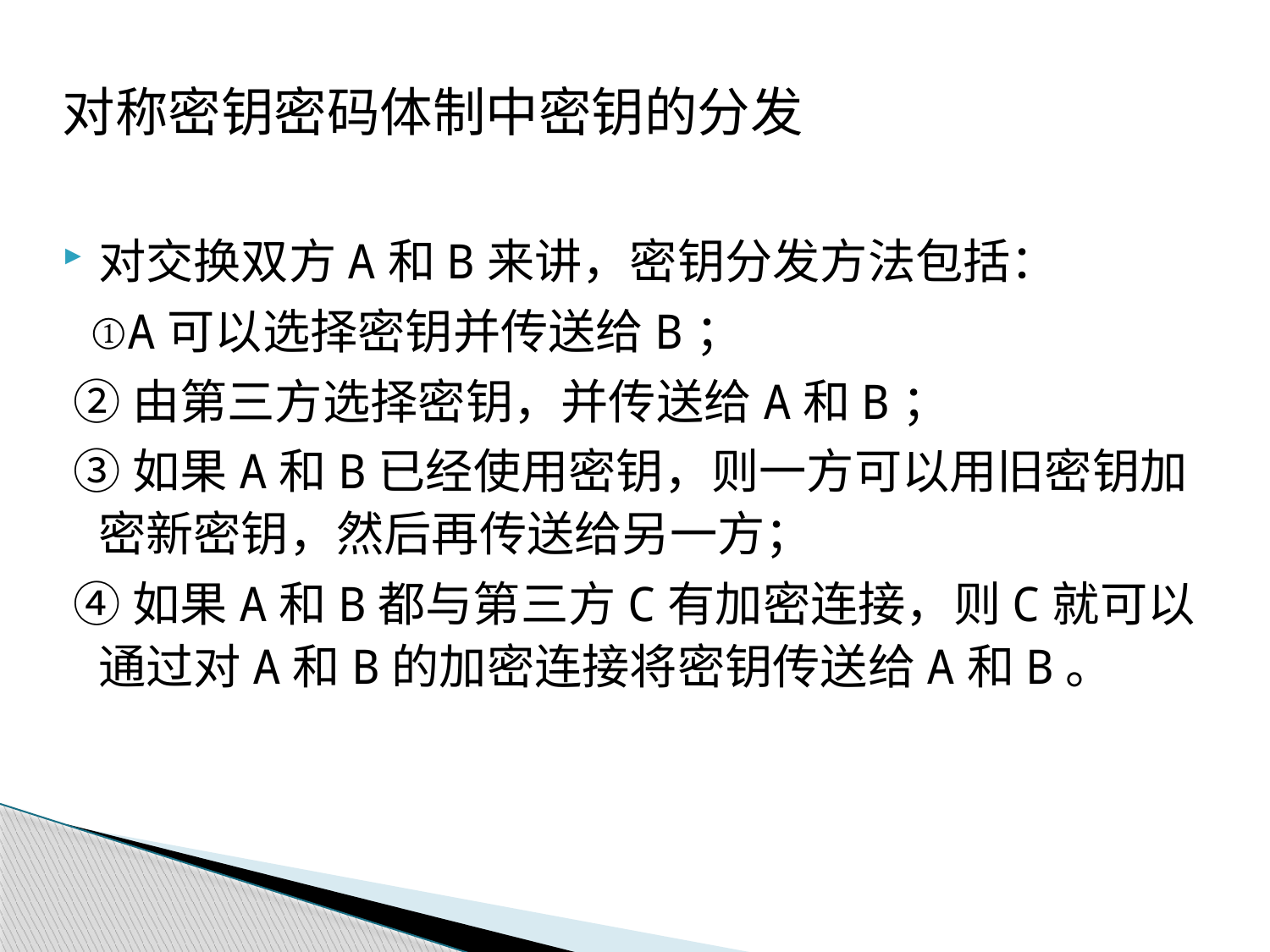

对称密钥密码体制中密钥的分发

对交换双方A和B来讲，密钥分发方法包括：
 ①A可以选择密钥并传送给B；
 ②由第三方选择密钥，并传送给A和B；
 ③如果A和B已经使用密钥，则一方可以用旧密钥加密新密钥，然后再传送给另一方；
 ④如果A和B都与第三方C有加密连接，则C就可以通过对A和B的加密连接将密钥传送给A和B。